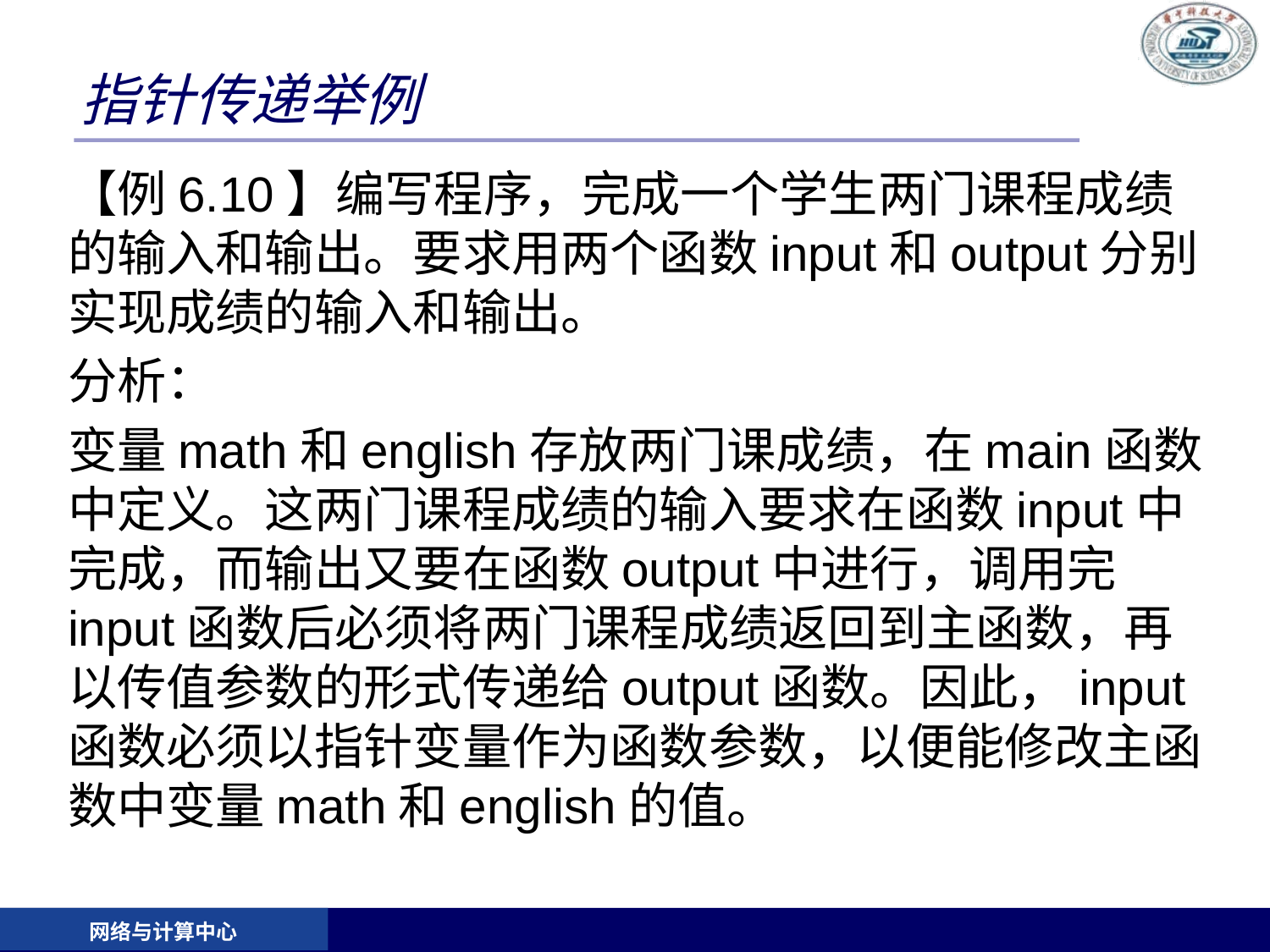

# 指针传递举例
【例6.10】编写程序，完成一个学生两门课程成绩的输入和输出。要求用两个函数input和output分别实现成绩的输入和输出。
分析：
变量math和english存放两门课成绩，在main函数中定义。这两门课程成绩的输入要求在函数input中完成，而输出又要在函数output中进行，调用完input函数后必须将两门课程成绩返回到主函数，再以传值参数的形式传递给output函数。因此，input函数必须以指针变量作为函数参数，以便能修改主函数中变量math和english的值。

网络与计算中心